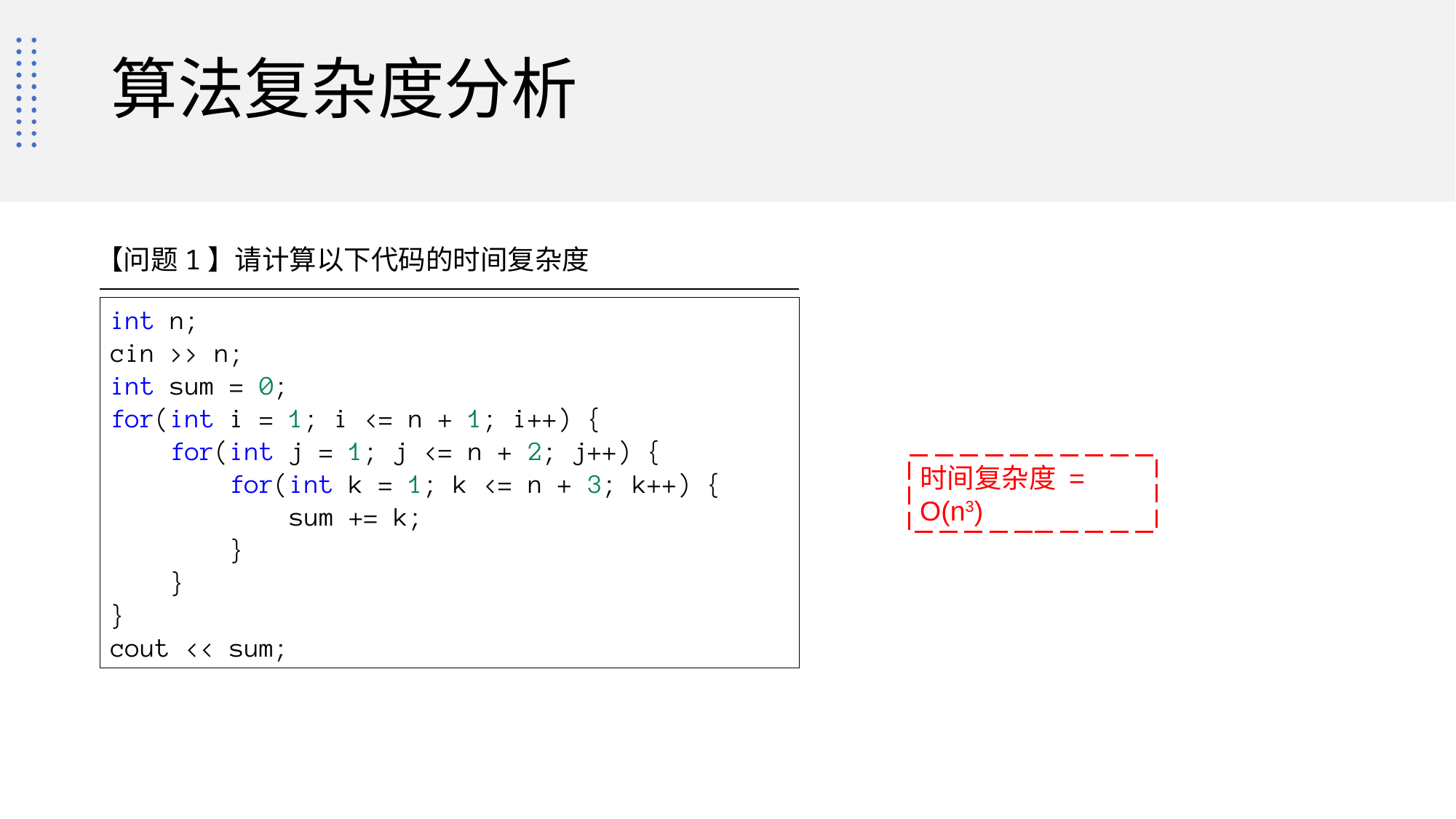

# 算法复杂度分析
【问题1】请计算以下代码的时间复杂度
int n;
cin >> n;
int sum = 0;
for(int i = 1; i <= n + 1; i++) {
    for(int j = 1; j <= n + 2; j++) {
        for(int k = 1; k <= n + 3; k++) {
            sum += k;
        }
    }
}
cout << sum;
时间复杂度 = O(n3)